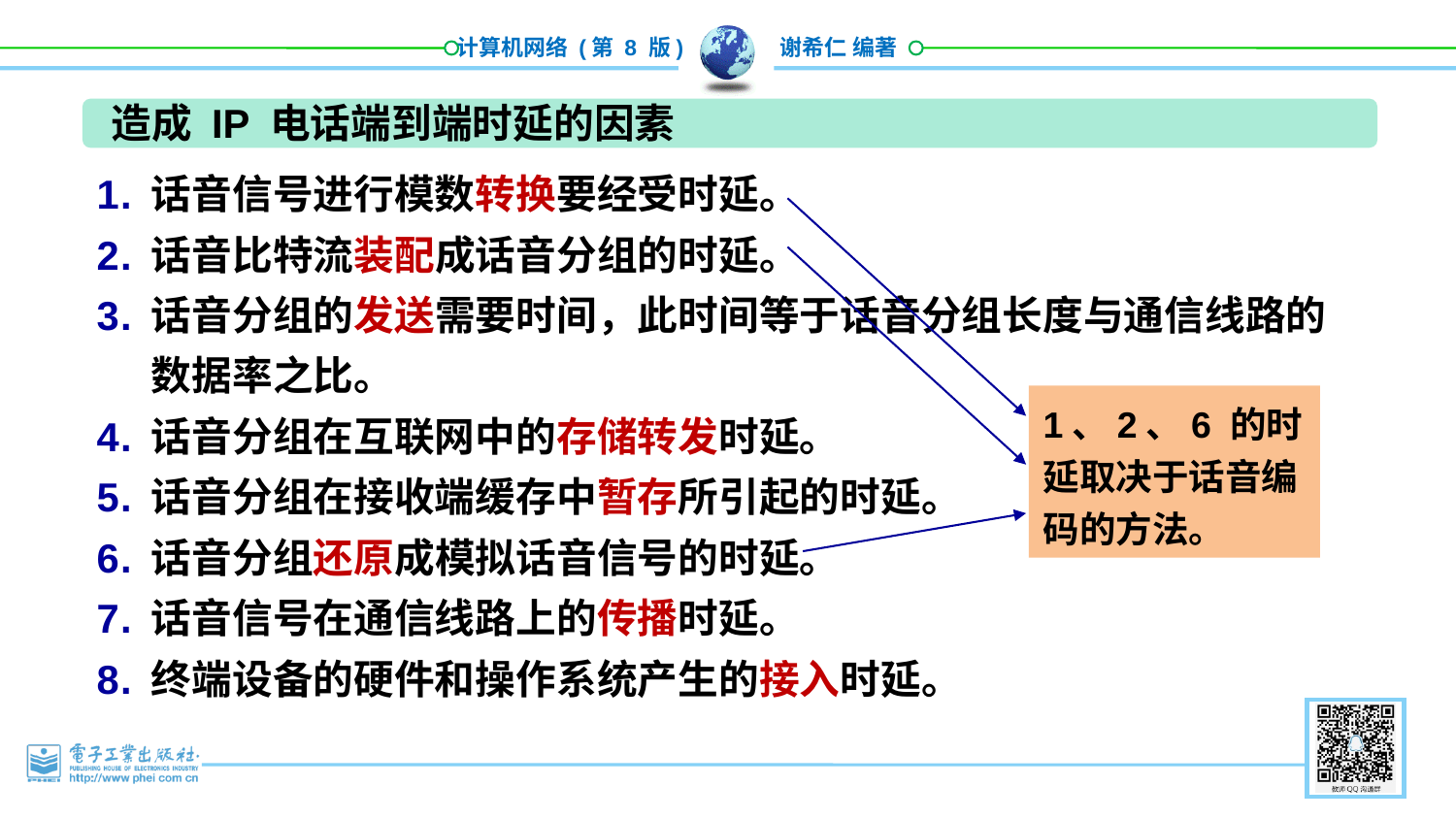

造成 IP 电话端到端时延的因素

话音信号进行模数转换要经受时延。
话音比特流装配成话音分组的时延。
话音分组的发送需要时间，此时间等于话音分组长度与通信线路的数据率之比。
话音分组在互联网中的存储转发时延。
话音分组在接收端缓存中暂存所引起的时延。
话音分组还原成模拟话音信号的时延。
话音信号在通信线路上的传播时延。
终端设备的硬件和操作系统产生的接入时延。
1、2、6 的时延取决于话音编码的方法。